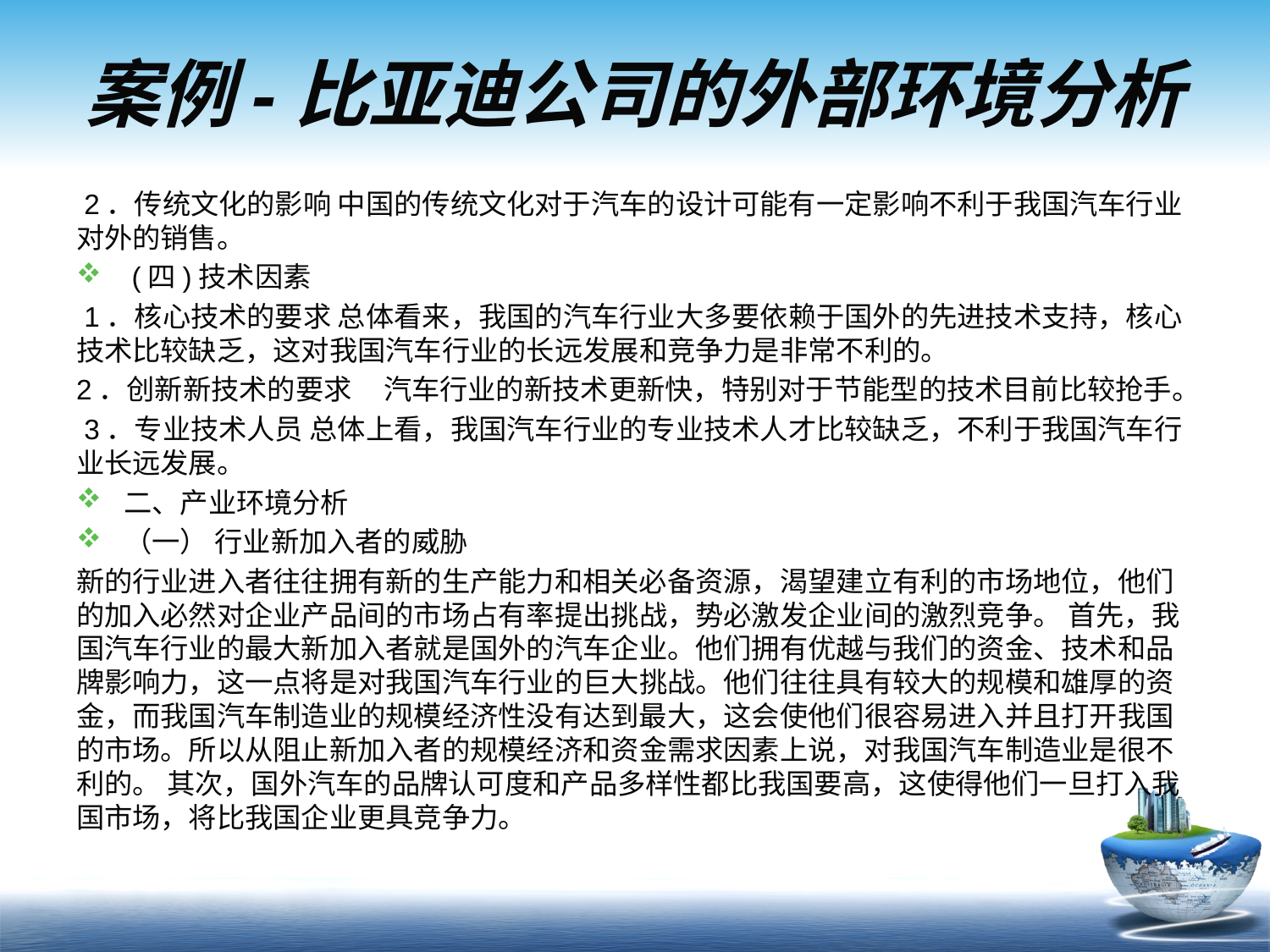

# 案例-比亚迪公司的外部环境分析
 2．传统文化的影响 中国的传统文化对于汽车的设计可能有一定影响不利于我国汽车行业对外的销售。
 (四)技术因素
 1．核心技术的要求 总体看来，我国的汽车行业大多要依赖于国外的先进技术支持，核心技术比较缺乏，这对我国汽车行业的长远发展和竞争力是非常不利的。
2．创新新技术的要求     汽车行业的新技术更新快，特别对于节能型的技术目前比较抢手。
 3．专业技术人员 总体上看，我国汽车行业的专业技术人才比较缺乏，不利于我国汽车行业长远发展。
二、产业环境分析
（一） 行业新加入者的威胁
新的行业进入者往往拥有新的生产能力和相关必备资源，渴望建立有利的市场地位，他们的加入必然对企业产品间的市场占有率提出挑战，势必激发企业间的激烈竞争。 首先，我国汽车行业的最大新加入者就是国外的汽车企业。他们拥有优越与我们的资金、技术和品牌影响力，这一点将是对我国汽车行业的巨大挑战。他们往往具有较大的规模和雄厚的资金，而我国汽车制造业的规模经济性没有达到最大，这会使他们很容易进入并且打开我国的市场。所以从阻止新加入者的规模经济和资金需求因素上说，对我国汽车制造业是很不利的。 其次，国外汽车的品牌认可度和产品多样性都比我国要高，这使得他们一旦打入我国市场，将比我国企业更具竞争力。